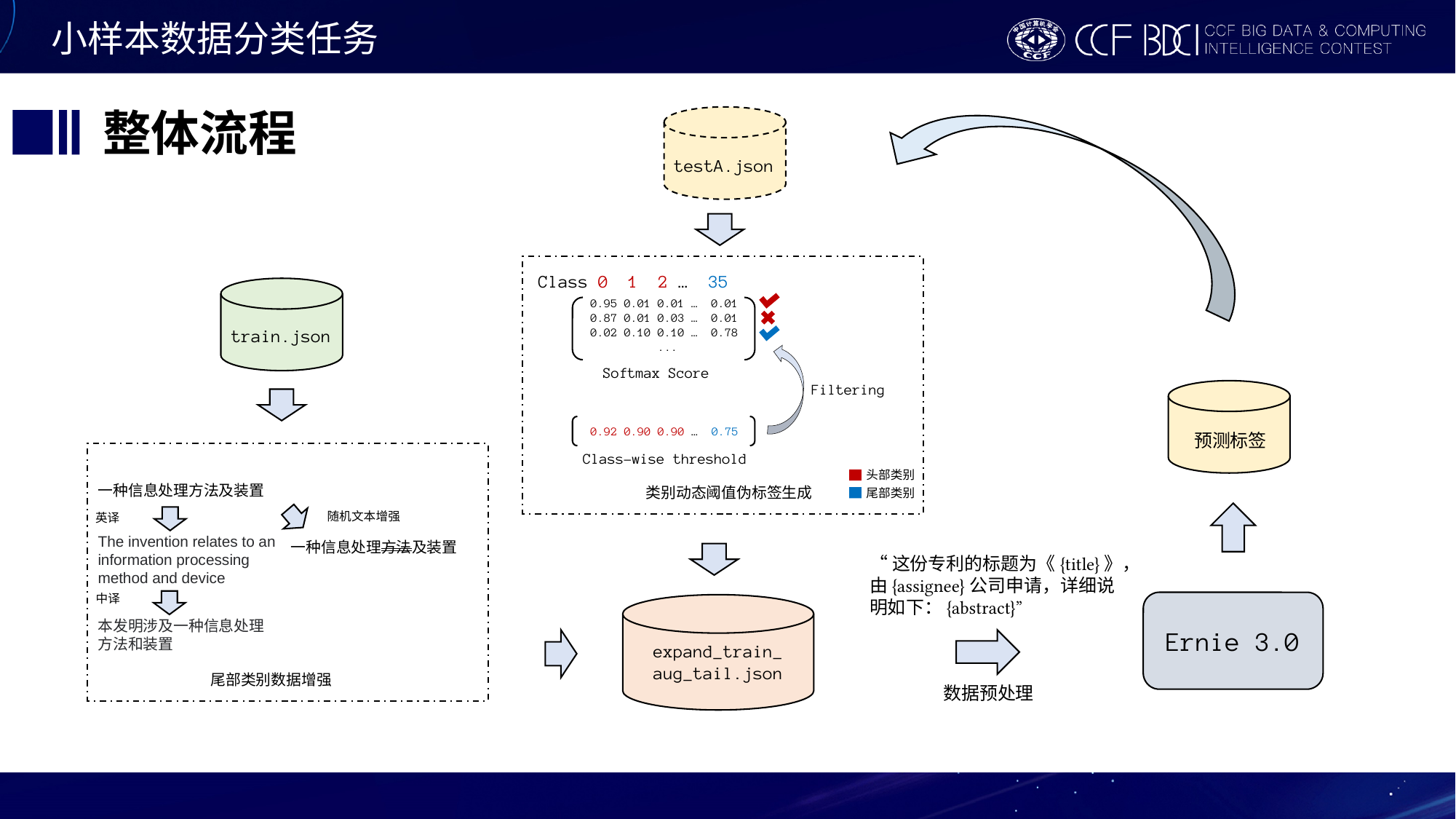

整体流程

testA.json

Class 0  1  2 …  35
0.95 0.01 0.01 …  0.01
0.87 0.01 0.03 …  0.01
0.02 0.10 0.10 …  0.78
          ...

Softmax Score

0.92 0.90 0.90 …  0.75
Class-wise threshold
头部类别

类别动态阈值伪标签生成
尾部类别

Filtering

train.json

预测标签

一种信息处理方法及装置
随机文本增强
英译

The invention relates to an information processing method and device
一种信息处理方法及装置
中译

本发明涉及一种信息处理方法和装置
尾部类别数据增强

“这份专利的标题为《{title}》，由{assignee}公司申请，详细说明如下：{abstract}”
Ernie 3.0

expand_train_
aug_tail.json

数据预处理